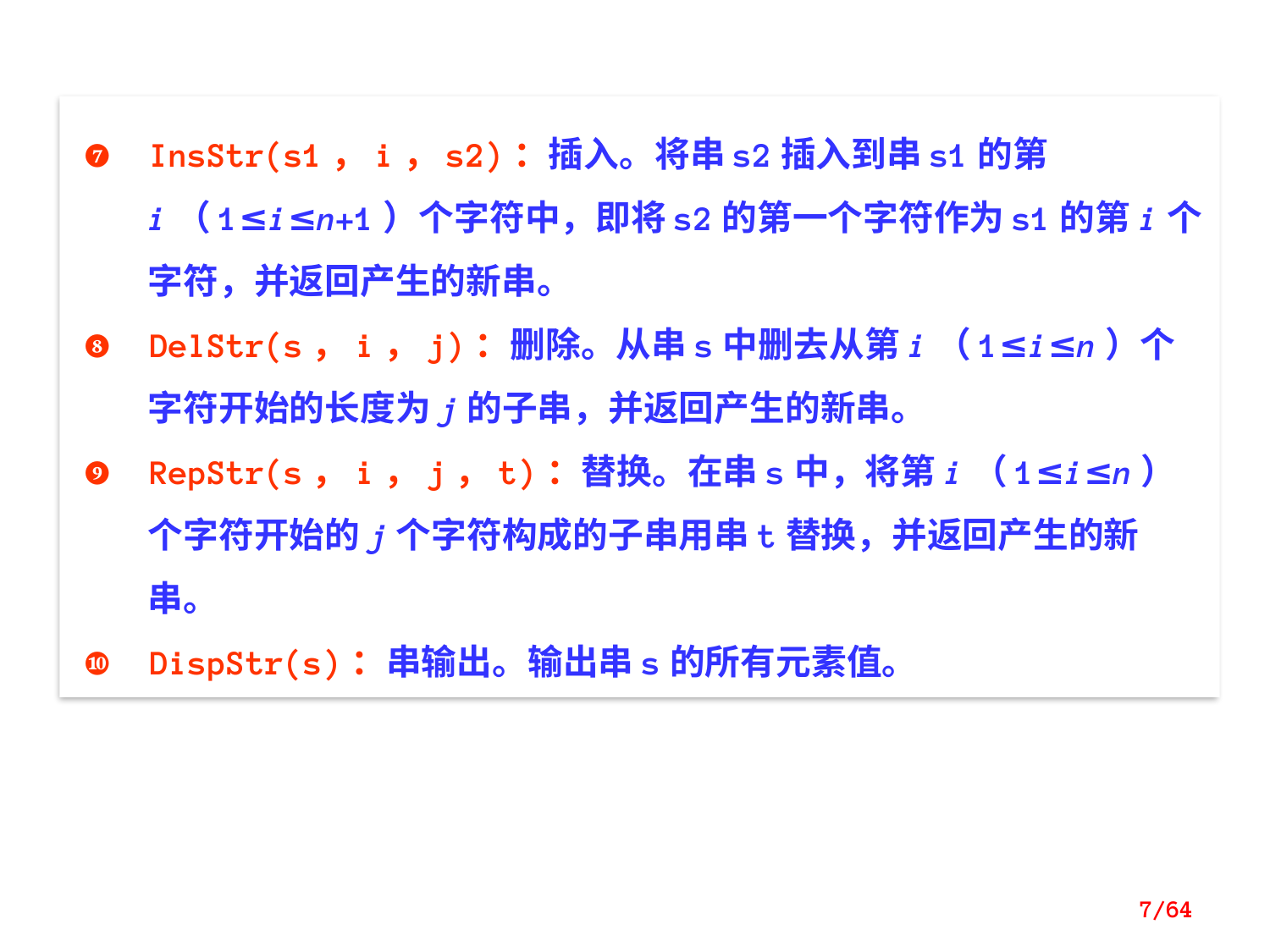

❼  InsStr(s1，i，s2)：插入。将串s2插入到串s1的第i（1≤i≤n+1）个字符中，即将s2的第一个字符作为s1的第i个字符，并返回产生的新串。
❽  DelStr(s，i，j)：删除。从串s中删去从第i（1≤i≤n）个字符开始的长度为j的子串，并返回产生的新串。
❾  RepStr(s，i，j，t)：替换。在串s中，将第i（1≤i≤n）个字符开始的j个字符构成的子串用串t替换，并返回产生的新串。
❿  DispStr(s)：串输出。输出串s的所有元素值。
7/64